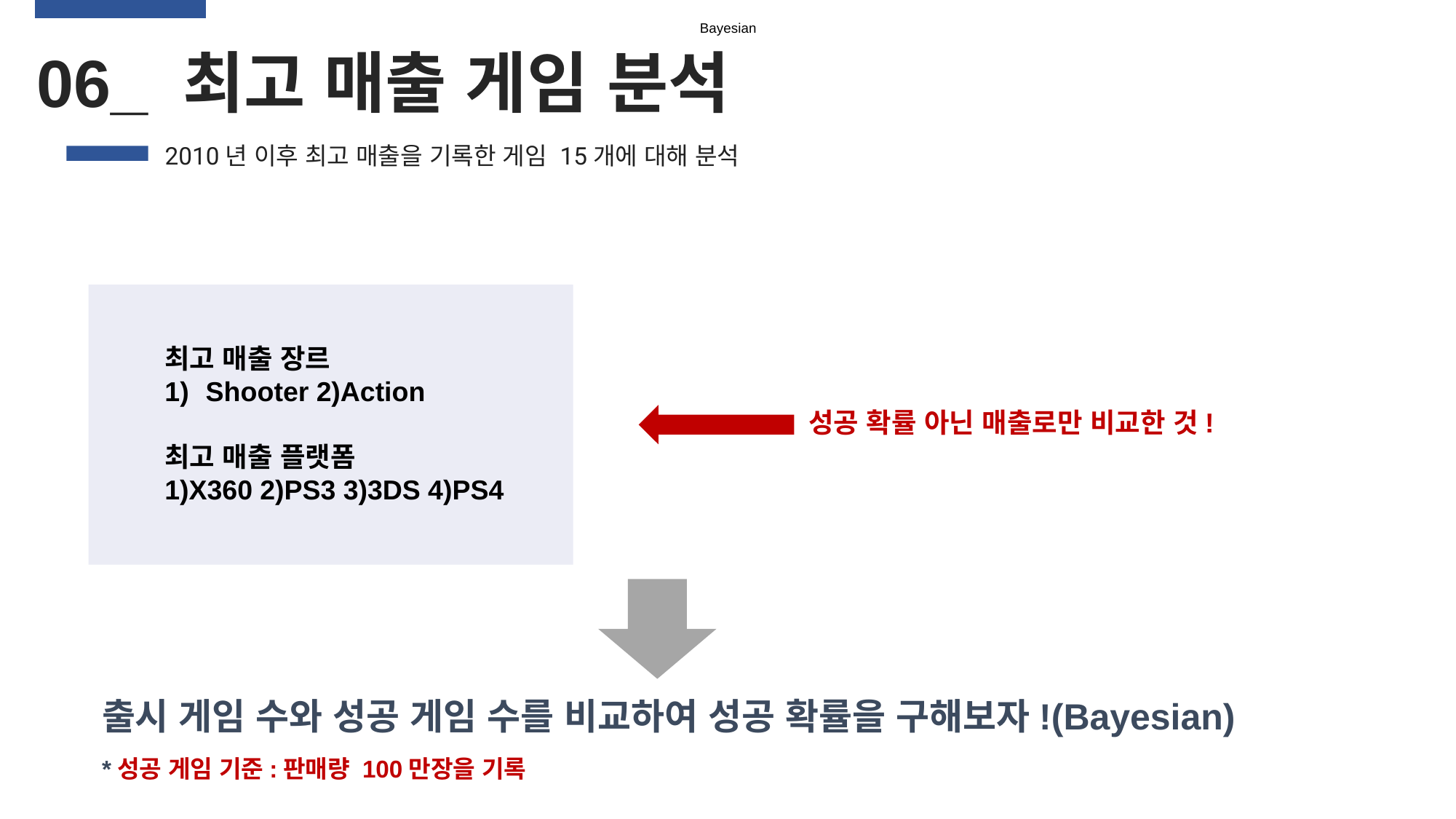

Bayesian

06_ 최고 매출 게임 분석
2010년 이후 최고 매출을 기록한 게임 15개에 대해 분석

최고 매출 장르
Shooter 2)Action

최고 매출 플랫폼
1)X360 2)PS3 3)3DS 4)PS4
성공 확률 아닌 매출로만 비교한 것!

출시 게임 수와 성공 게임 수를 비교하여 성공 확률을 구해보자!(Bayesian)

*성공 게임 기준:판매량 100만장을 기록